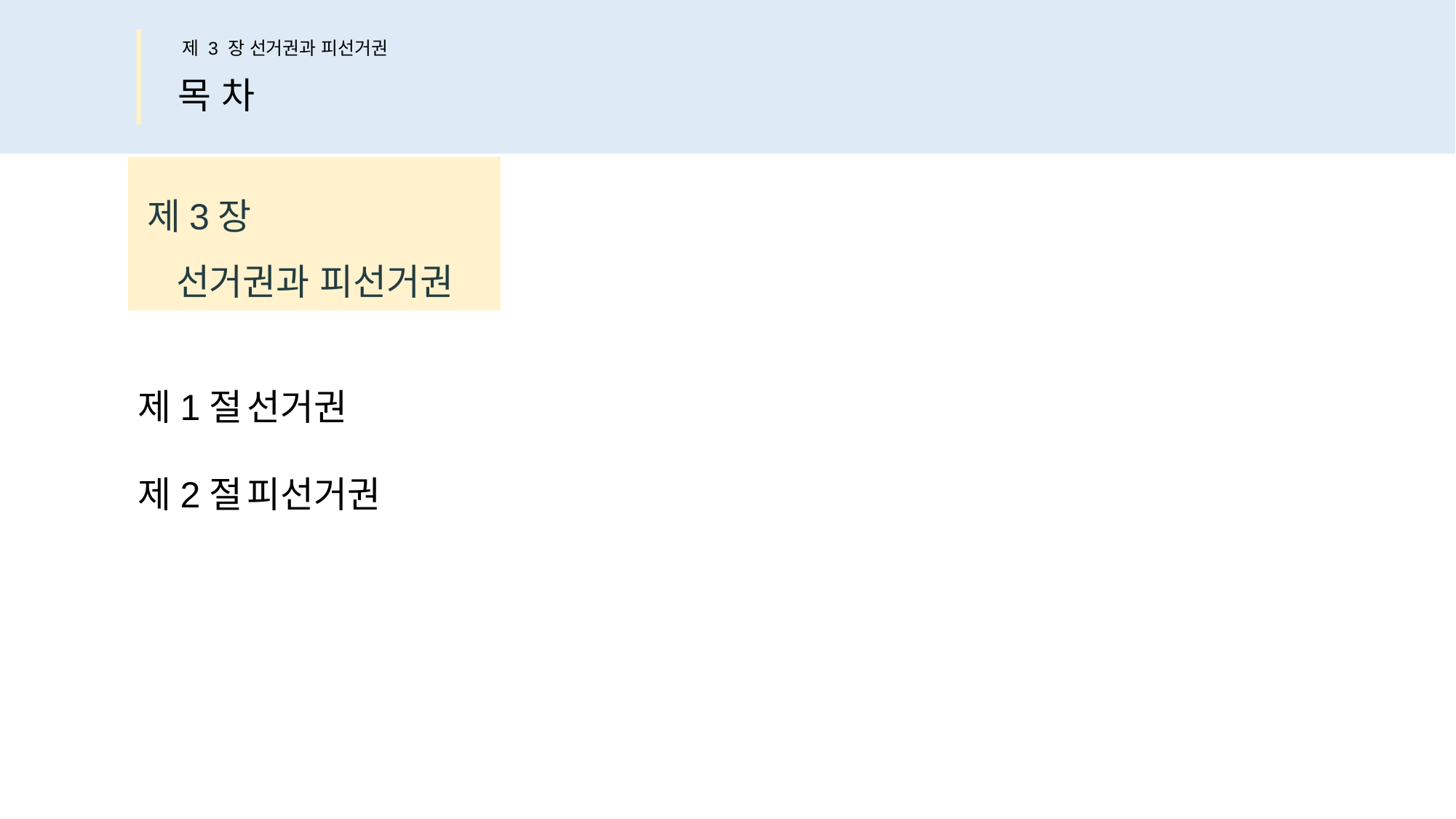

제 3 장 선거권과 피선거권
목 차

제3장
  선거권과 피선거권
제1절	선거권
제2절	피선거권